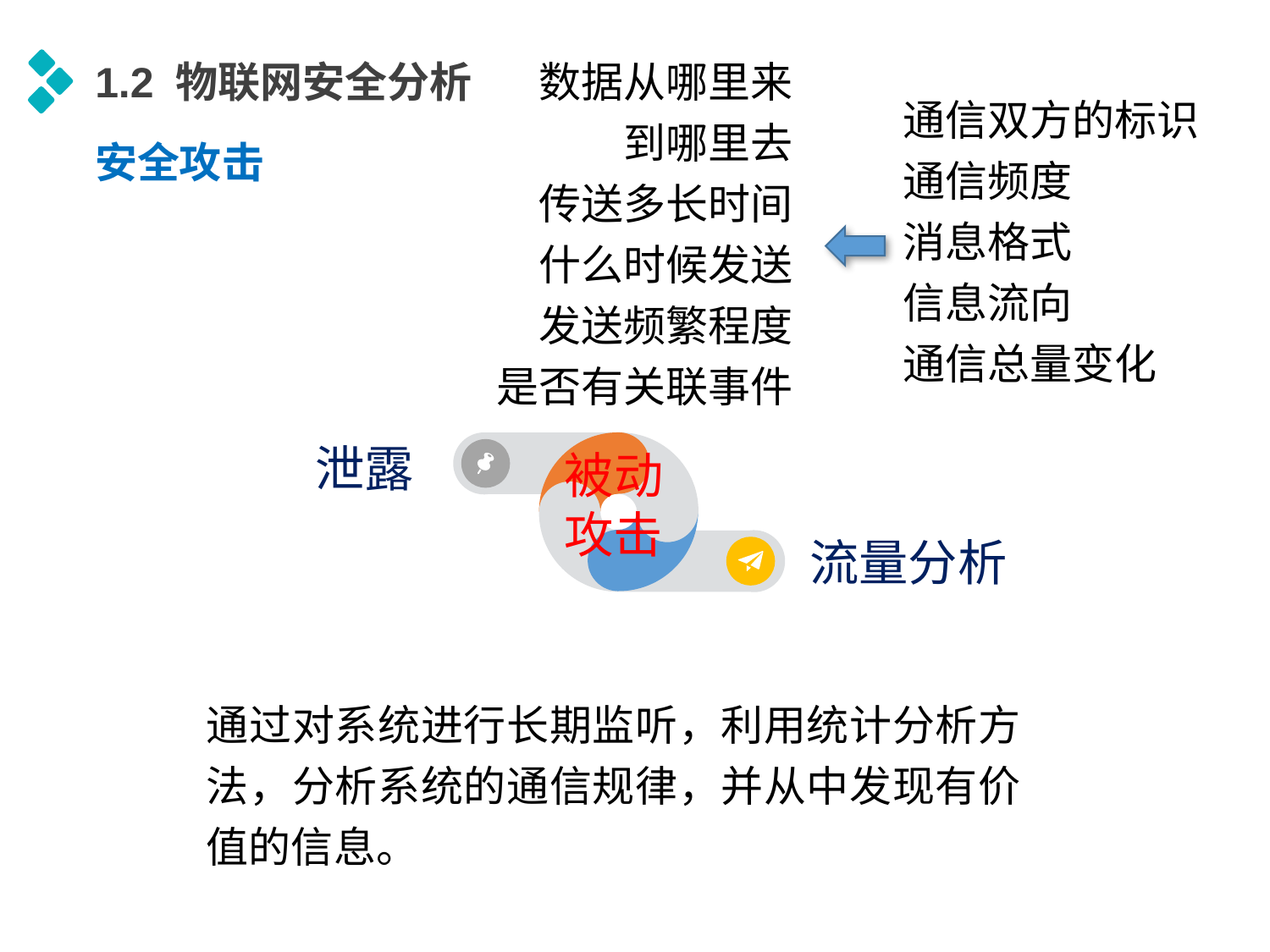

数据从哪里来
到哪里去
传送多长时间
什么时候发送
发送频繁程度
是否有关联事件

1.2 物联网安全分析

通信双方的标识
通信频度
消息格式
信息流向
通信总量变化

安全攻击

泄露

被动
攻击
流量分析
通过对系统进行长期监听，利用统计分析方法，分析系统的通信规律，并从中发现有价值的信息。
延时符